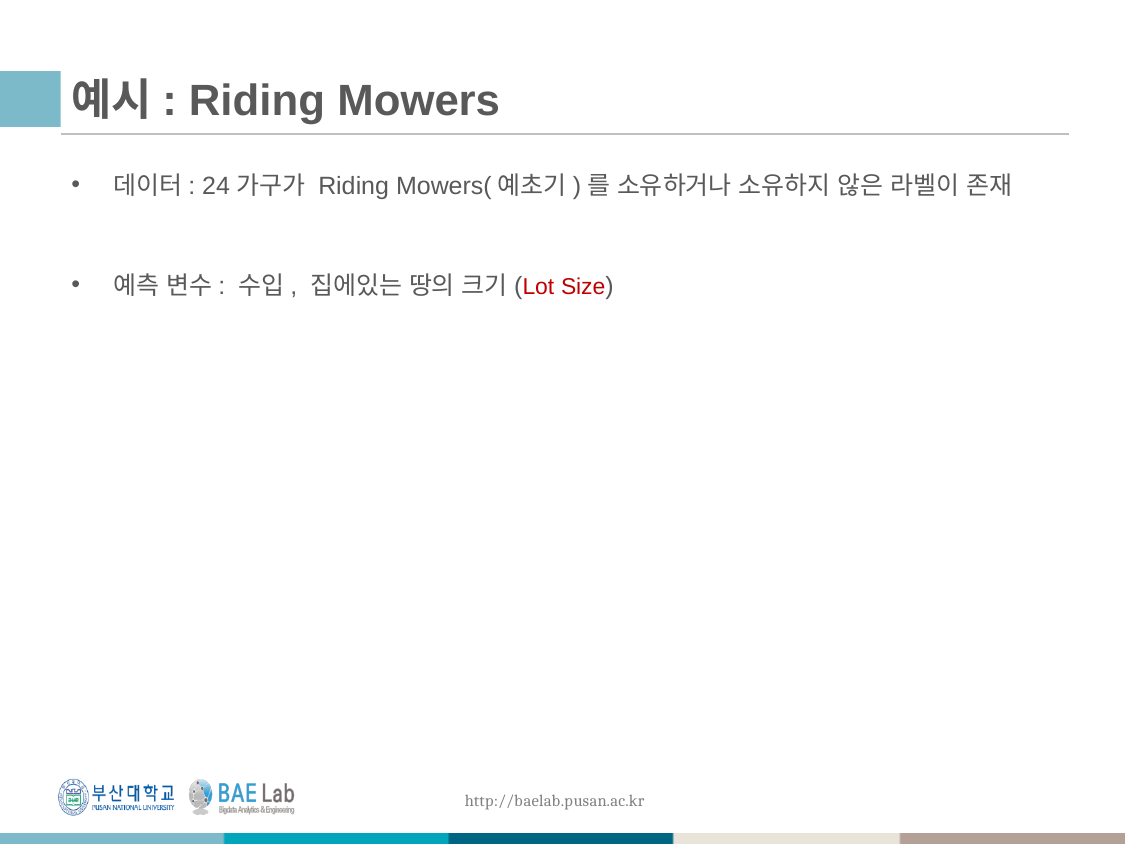

# 예시: Riding Mowers
데이터: 24가구가 Riding Mowers(예초기)를 소유하거나 소유하지 않은 라벨이 존재

예측 변수: 수입, 집에있는 땅의 크기(Lot Size)